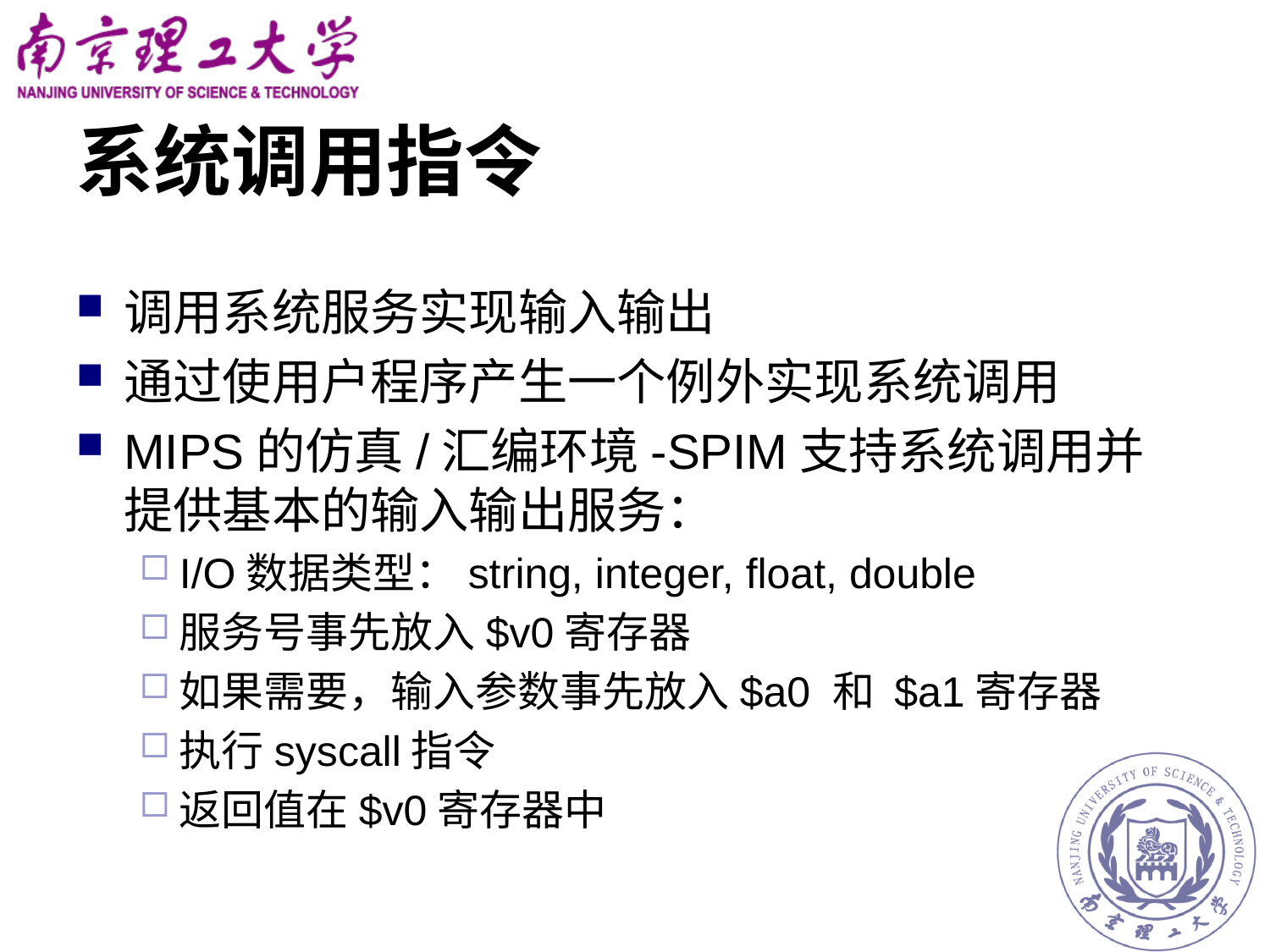

# 系统调用指令
调用系统服务实现输入输出
通过使用户程序产生一个例外实现系统调用
MIPS的仿真/汇编环境-SPIM支持系统调用并提供基本的输入输出服务：
I/O数据类型：string, integer, float, double
服务号事先放入$v0寄存器
如果需要，输入参数事先放入$a0 和 $a1寄存器
执行syscall指令
返回值在$v0寄存器中